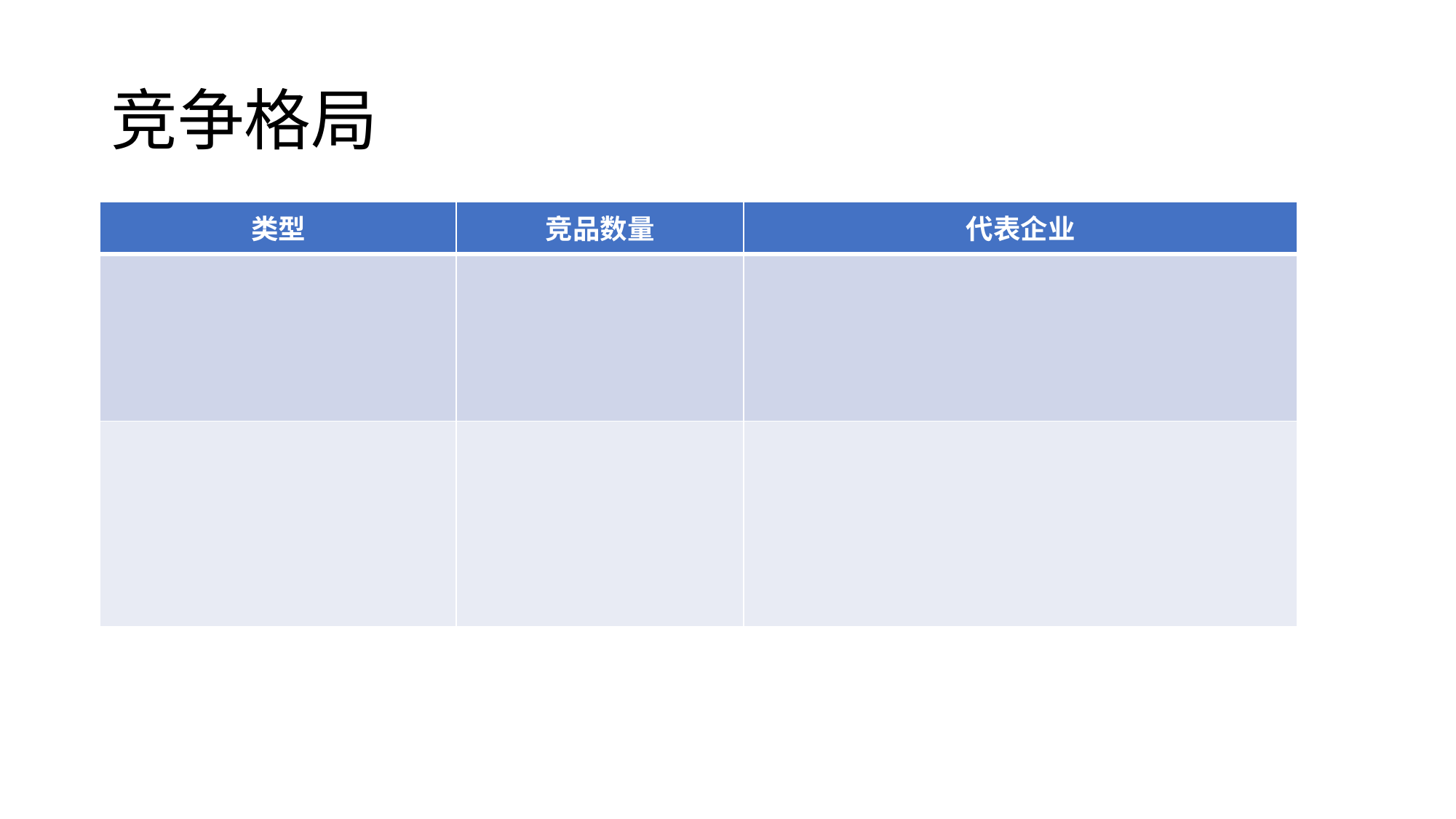

# 竞争格局
| 类型 | 竞品数量 | 代表企业 |
| --- | --- | --- |
|  |  |  |
|  |  |  |